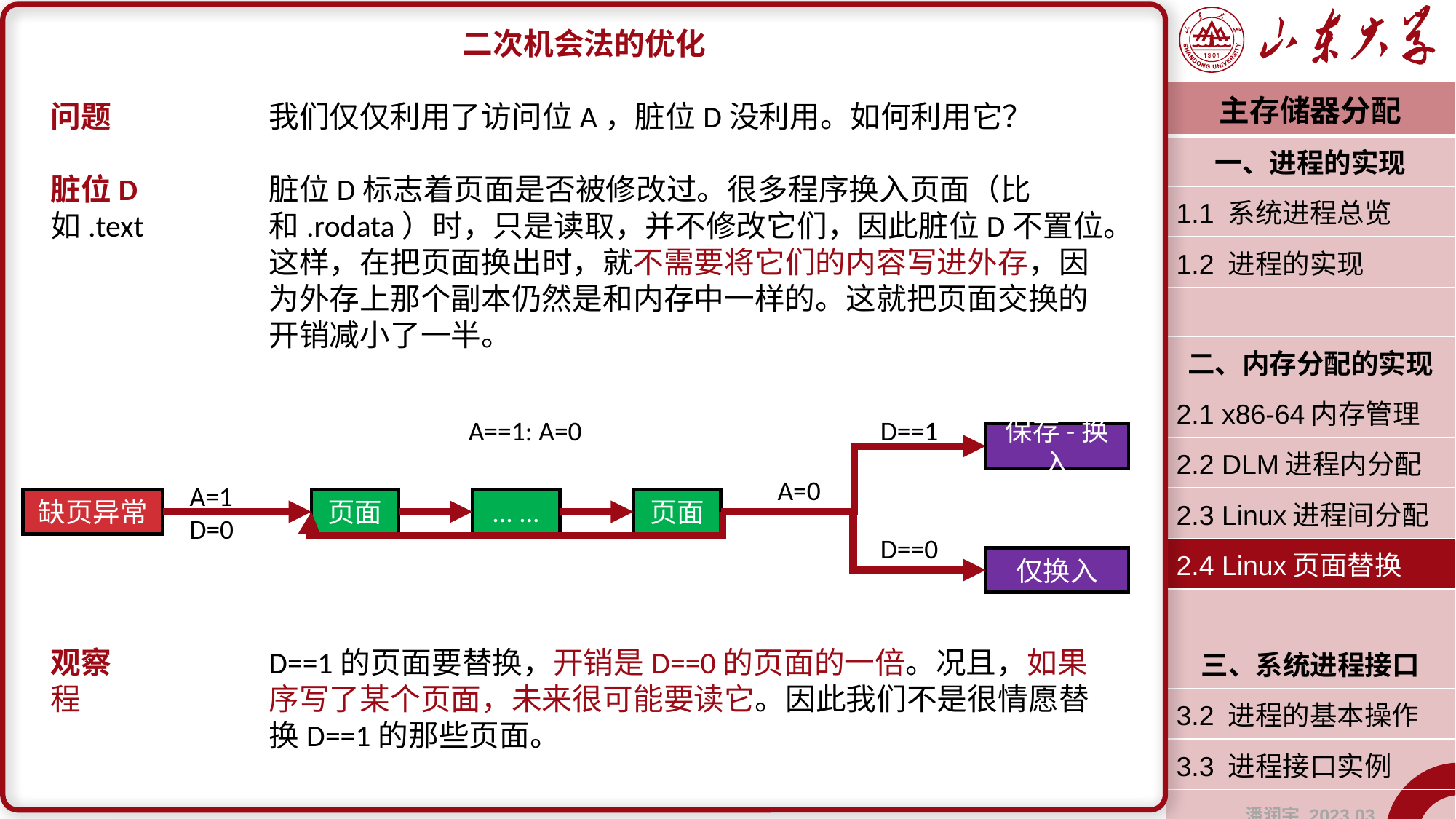

二次机会法的优化

问题		我们仅仅利用了访问位A，脏位D没利用。如何利用它？

脏位D		脏位D标志着页面是否被修改过。很多程序换入页面（比如.text		和.rodata）时，只是读取，并不修改它们，因此脏位D不置位。		这样，在把页面换出时，就不需要将它们的内容写进外存，因		为外存上那个副本仍然是和内存中一样的。这就把页面交换的		开销减小了一半。

观察		D==1的页面要替换，开销是D==0的页面的一倍。况且，如果程		序写了某个页面，未来很可能要读它。因此我们不是很情愿替		换D==1的那些页面。
| 主存储器分配 |
| --- |
| 一、进程的实现 |
| 1.1 系统进程总览 |
| 1.2 进程的实现 |
|  |
| 二、内存分配的实现 |
| 2.1 x86-64内存管理 |
| 2.2 DLM进程内分配 |
| 2.3 Linux进程间分配 |
| 2.4 Linux页面替换 |
|  |
| 三、系统进程接口 |
| 3.2 进程的基本操作 |
| 3.3 进程接口实例 |
| 潘润宇 2023.03 |
A==1: A=0
D==1
保存-换入
A=0
A=1
D=0
缺页异常
页面
... ...
页面
D==0
仅换入